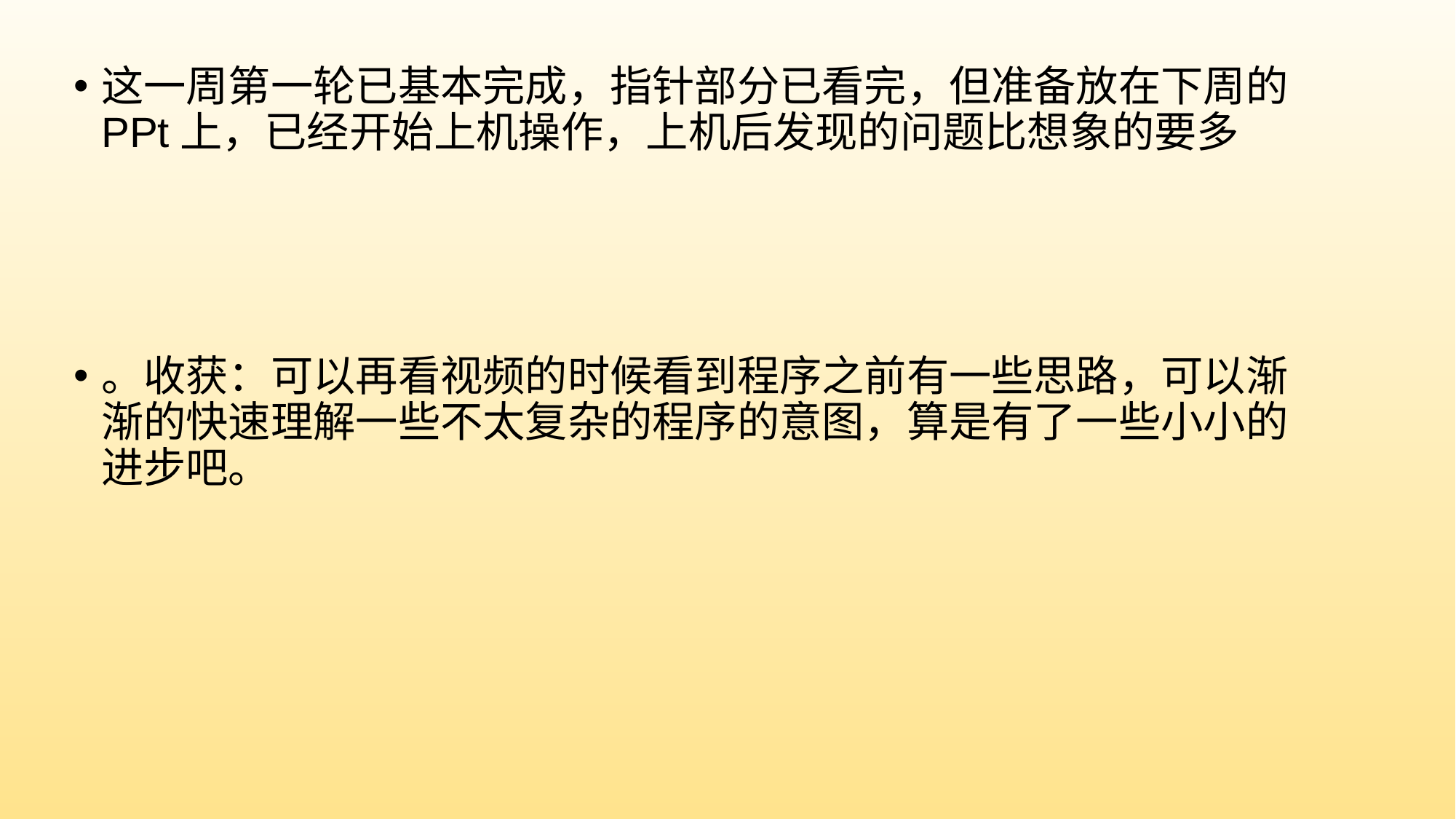

这一周第一轮已基本完成，指针部分已看完，但准备放在下周的PPt上，已经开始上机操作，上机后发现的问题比想象的要多

。收获：可以再看视频的时候看到程序之前有一些思路，可以渐渐的快速理解一些不太复杂的程序的意图，算是有了一些小小的进步吧。